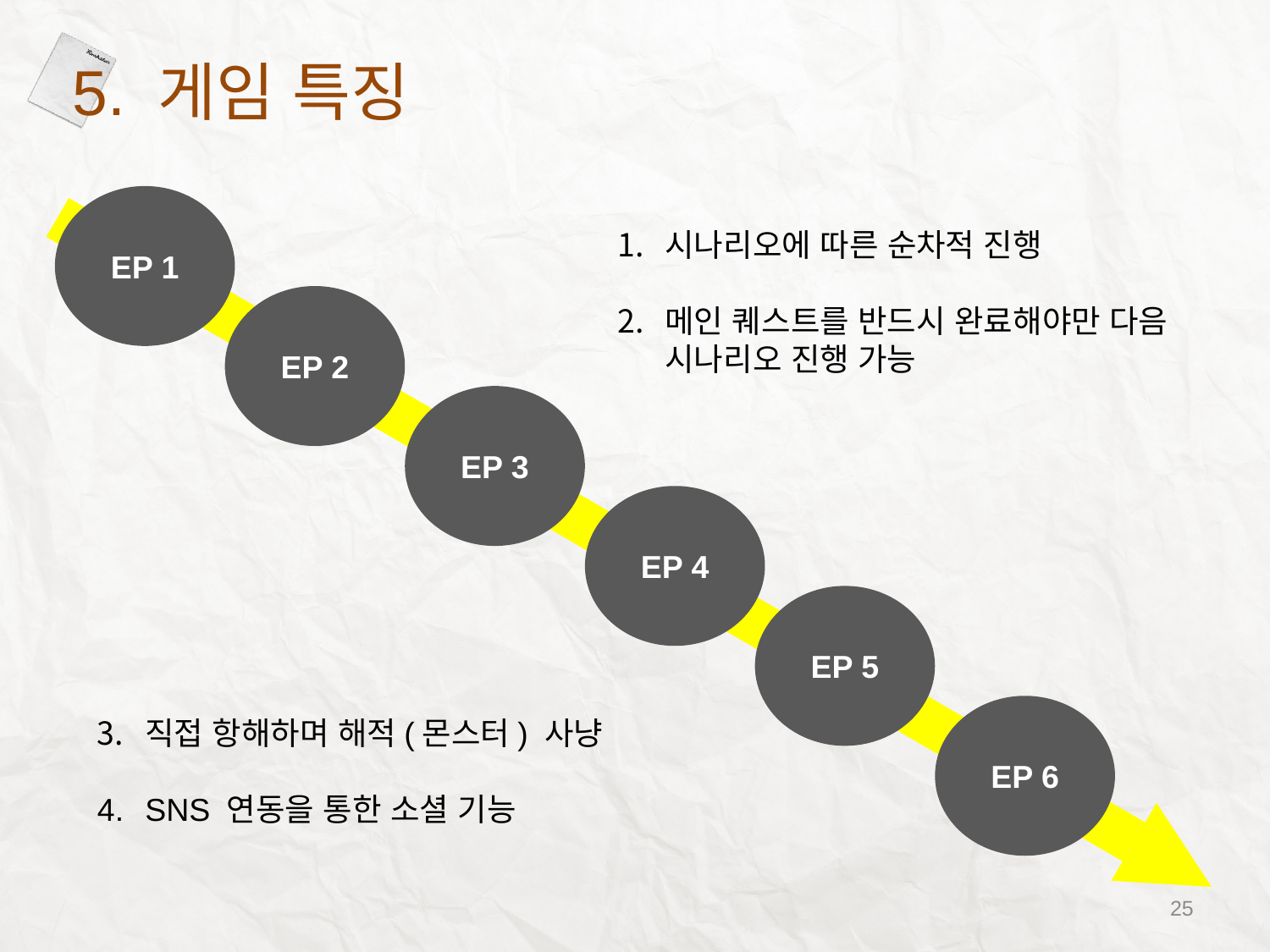

5. 게임 특징
EP 1
시나리오에 따른 순차적 진행

메인 퀘스트를 반드시 완료해야만 다음 시나리오 진행 가능
EP 2
EP 3
EP 4

EP 5
직접 항해하며 해적(몬스터) 사냥

SNS 연동을 통한 소셜 기능
EP 6
25